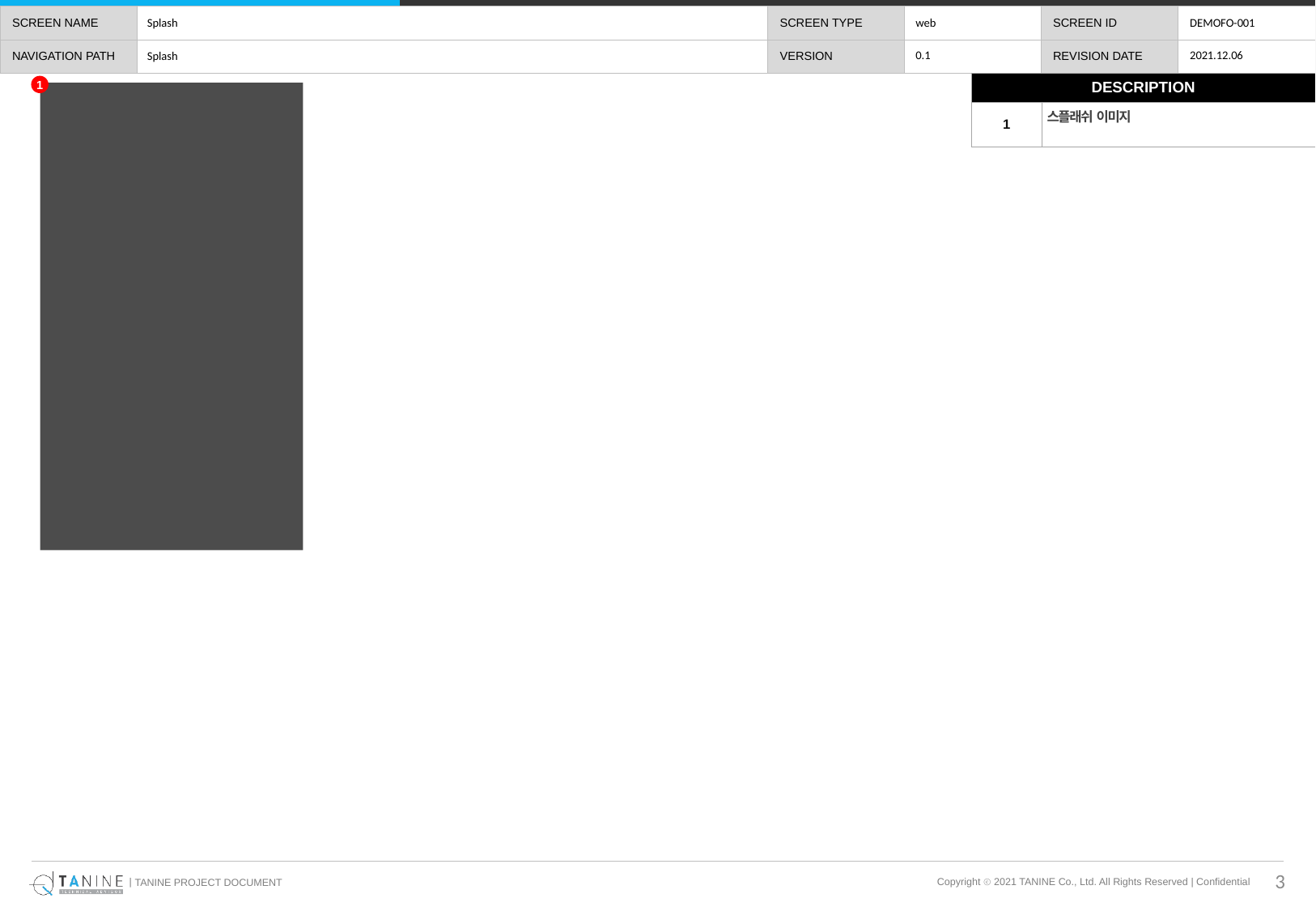

# Splash
web
DEMOFO-001
0.1
2021.12.06
Splash
| DESCRIPTION |  |
| --- | --- |
| 1 | 스플래쉬 이미지 |
1

3